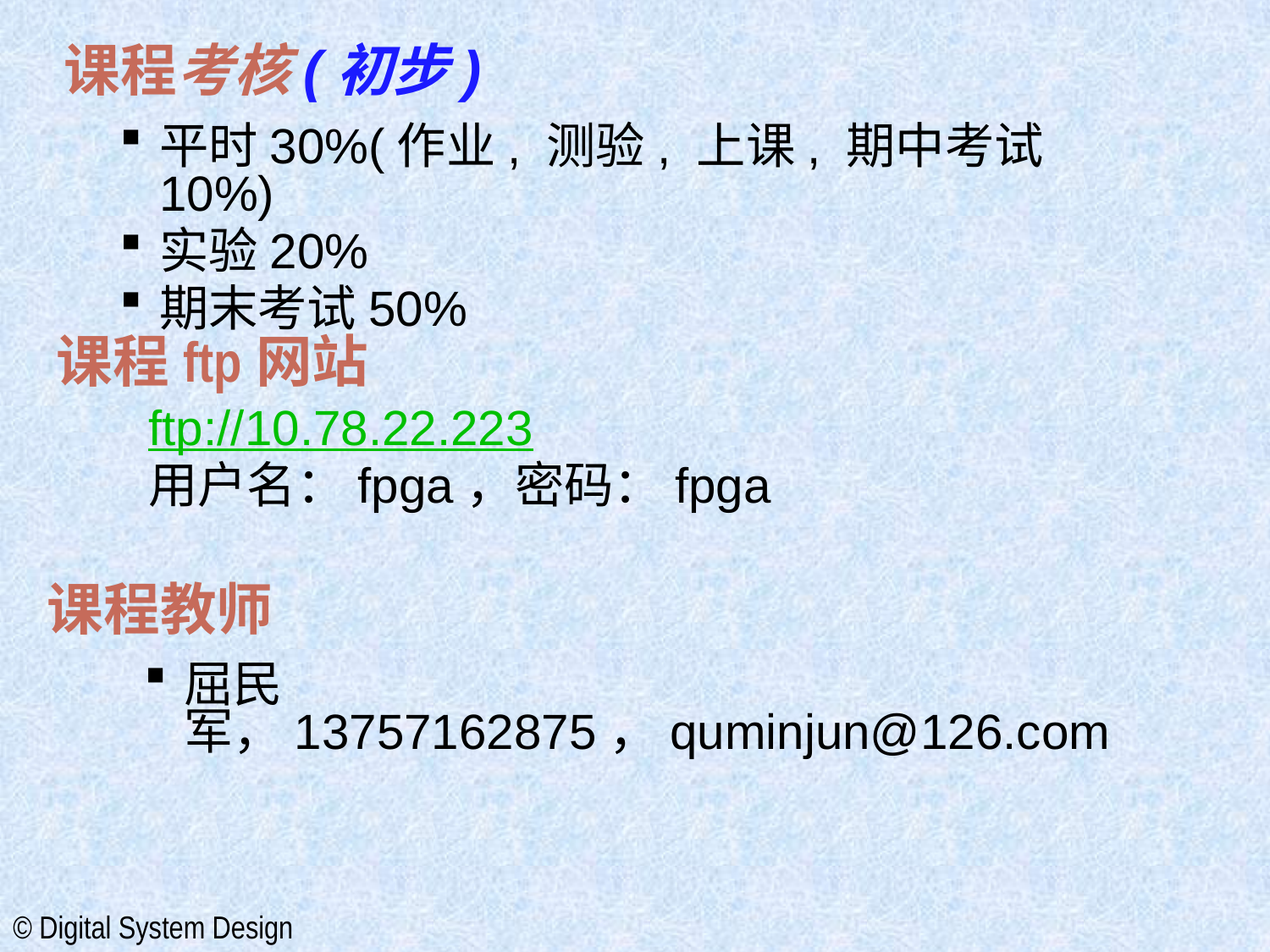

# 课程考核(初步)
平时30%(作业, 测验, 上课, 期中考试10%)
实验20%
期末考试50%
课程ftp网站
ftp://10.78.22.223
用户名：fpga，密码：fpga
课程教师
屈民军，13757162875，quminjun@126.com